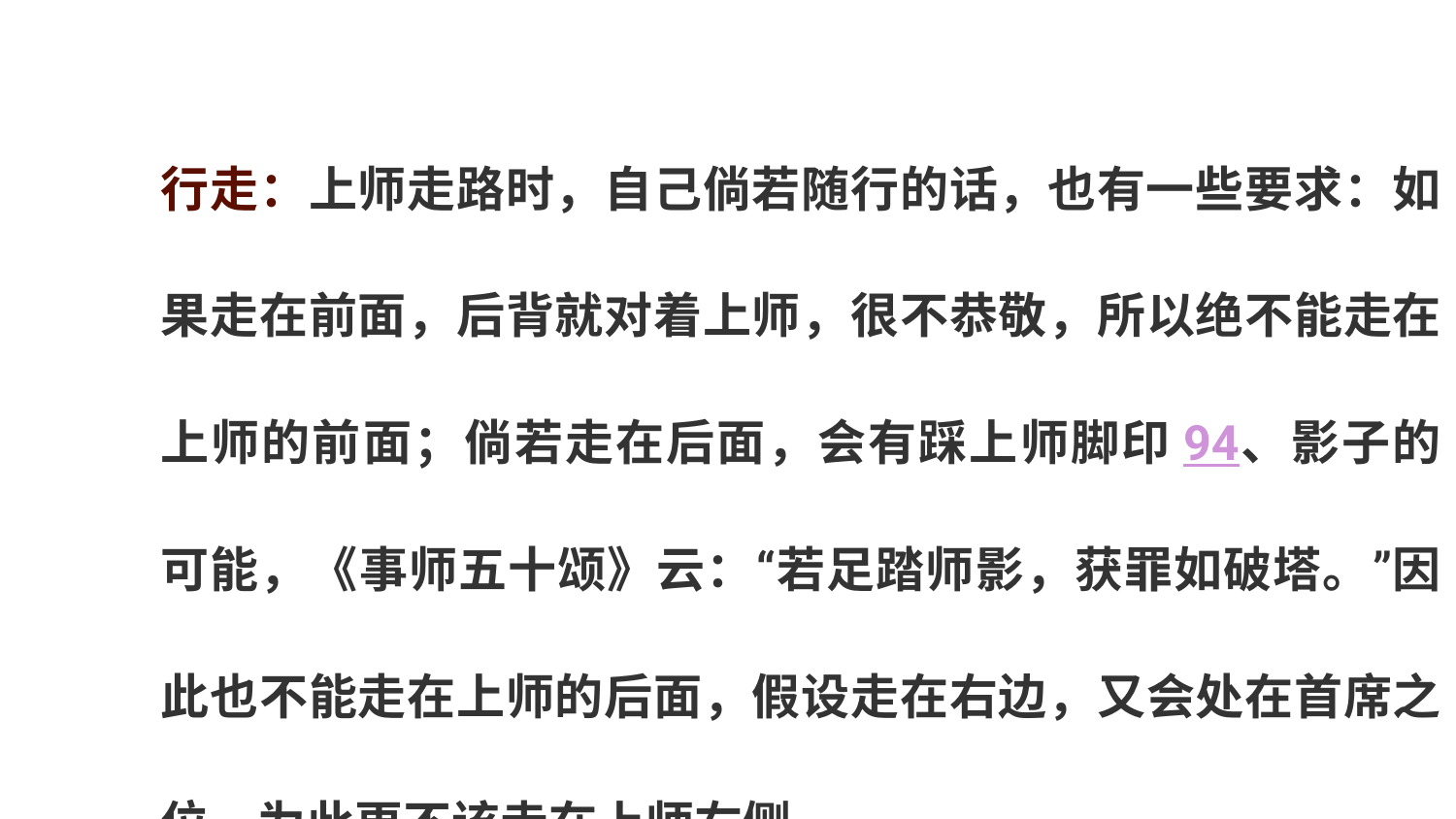

行走：上师走路时，自己倘若随行的话，也有一些要求：如果走在前面，后背就对着上师，很不恭敬，所以绝不能走在上师的前面；倘若走在后面，会有踩上师脚印94、影子的可能，《事师五十颂》云：“若足踏师影，获罪如破塔。”因此也不能走在上师的后面，假设走在右边，又会处在首席之位，为此更不该走在上师右侧。